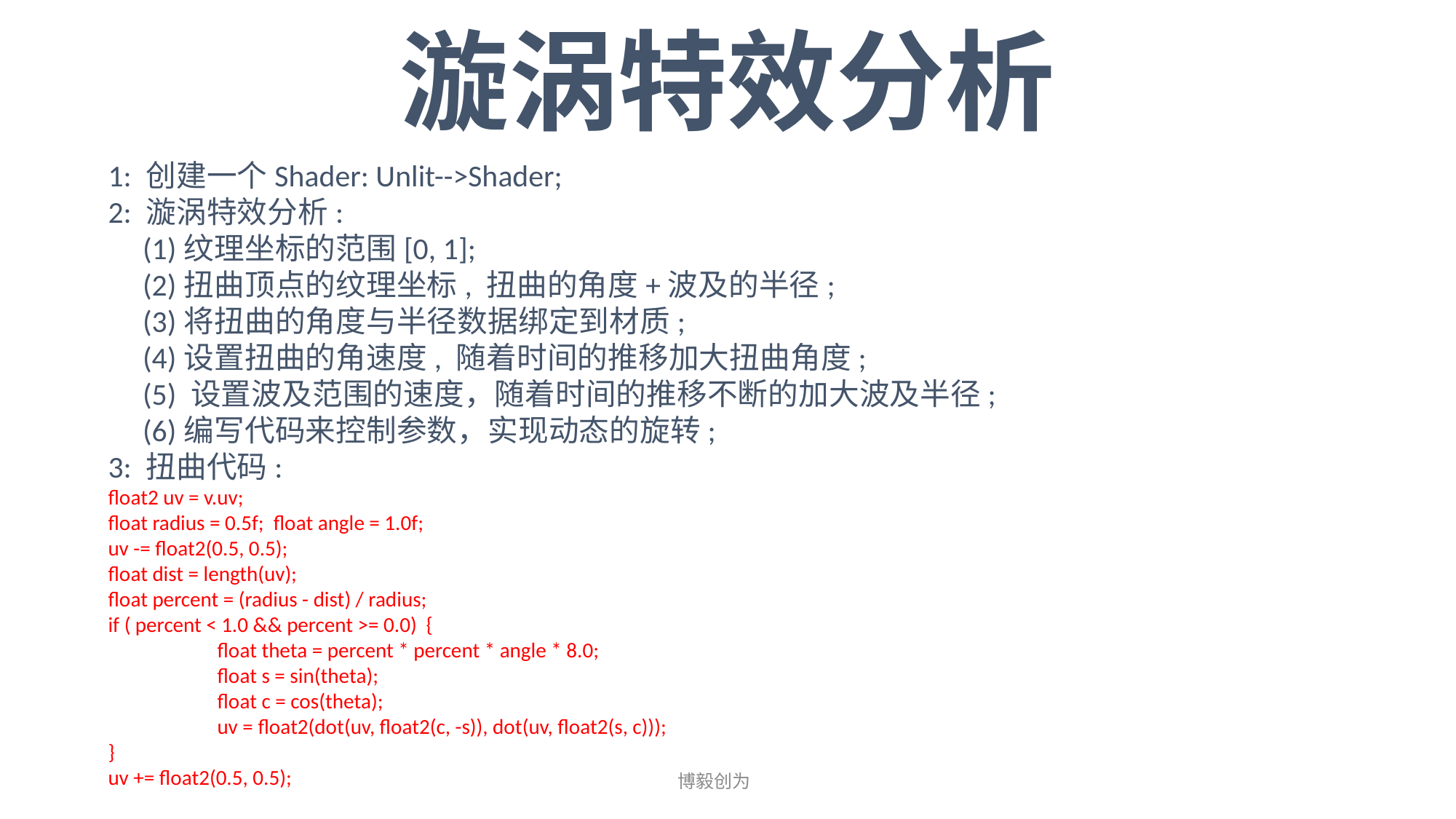

漩涡特效分析

1: 创建一个Shader: Unlit-->Shader;
2: 漩涡特效分析:
     (1)纹理坐标的范围[0, 1];
     (2)扭曲顶点的纹理坐标, 扭曲的角度+波及的半径;
     (3)将扭曲的角度与半径数据绑定到材质;
     (4)设置扭曲的角速度, 随着时间的推移加大扭曲角度;
     (5) 设置波及范围的速度，随着时间的推移不断的加大波及半径;
     (6)编写代码来控制参数，实现动态的旋转;
3: 扭曲代码:
float2 uv = v.uv;
float radius = 0.5f;  float angle = 1.0f;
uv -= float2(0.5, 0.5);
float dist = length(uv);
float percent = (radius - dist) / radius;
if ( percent < 1.0 && percent >= 0.0)  {
	float theta = percent * percent * angle * 8.0;
	float s = sin(theta);
	float c = cos(theta);
	uv = float2(dot(uv, float2(c, -s)), dot(uv, float2(s, c)));
}
uv += float2(0.5, 0.5);

博毅创为
3